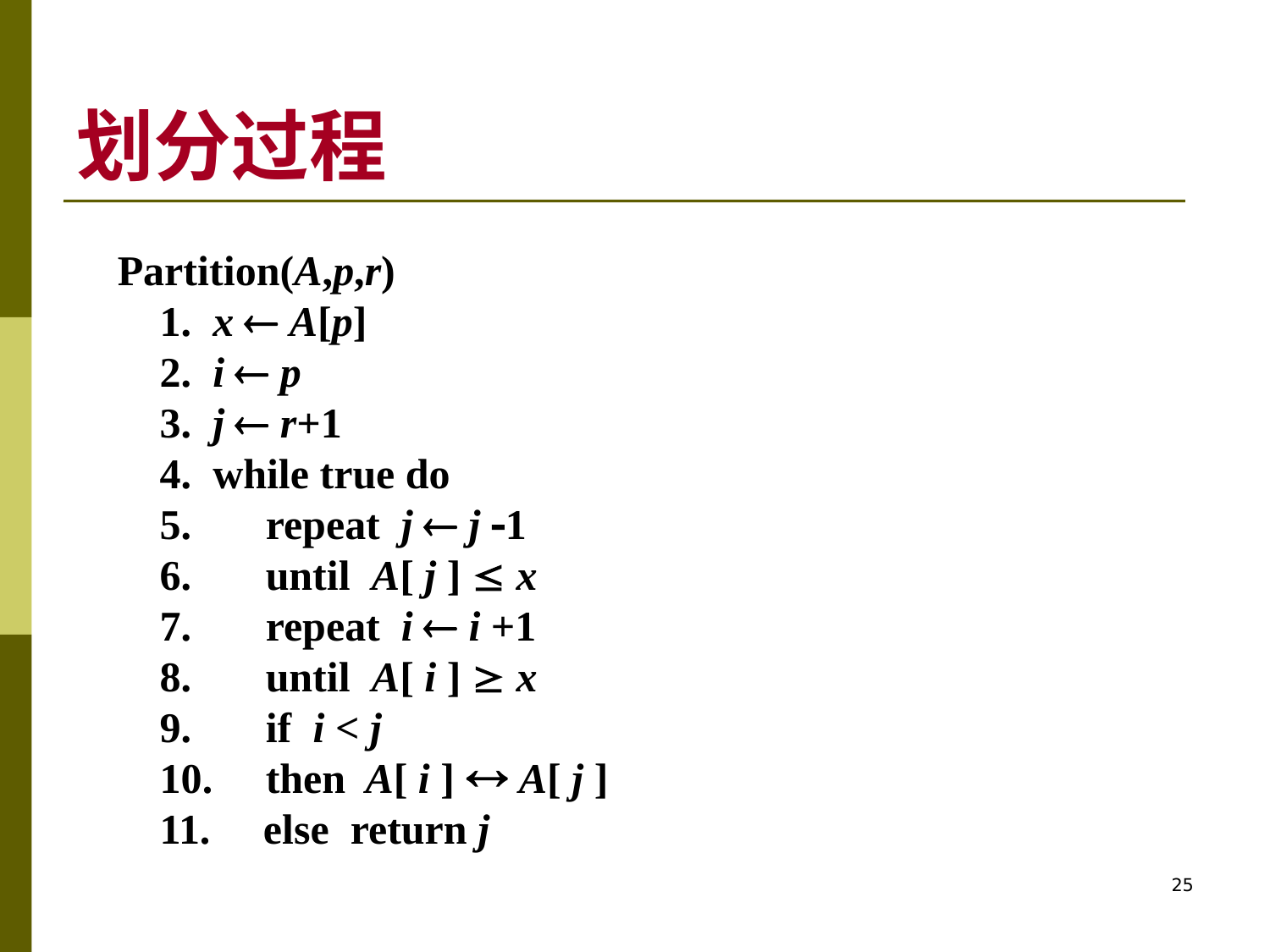

划分过程
Partition(A,p,r)
    1.  x ← A[p]
    2.  i ← p
    3.  j ← r+1
    4.  while true do
    5.       repeat  j ← j −1
    6.       until  A[ j ] ≤ x
    7.       repeat  i ← i +1
    8.       until  A[ i ] ≥ x
    9.       if  i < j
    10.     then  A[ i ] ↔ A[ j ]
    11.     else  return j
25